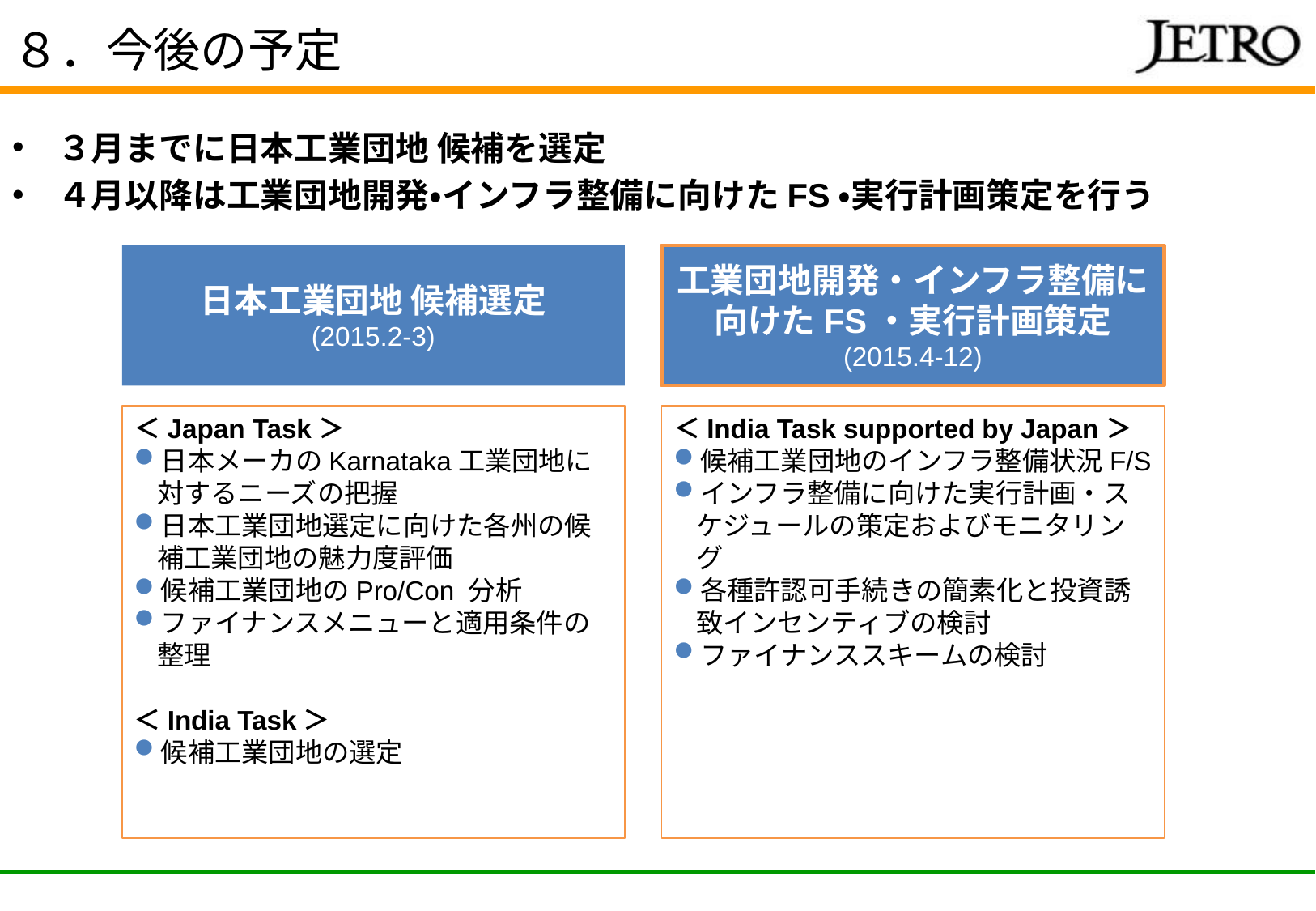

８．今後の予定
３月までに日本工業団地 候補を選定
４月以降は工業団地開発・インフラ整備に向けたFS・実行計画策定を行う
日本工業団地 候補選定
(2015.2-3)
工業団地開発・インフラ整備に
向けたFS・実行計画策定
(2015.4-12)
＜Japan Task＞
日本メーカのKarnataka工業団地に対するニーズの把握
日本工業団地選定に向けた各州の候補工業団地の魅力度評価
候補工業団地のPro/Con 分析
ファイナンスメニューと適用条件の整理

＜India Task＞
候補工業団地の選定
＜India Task supported by Japan＞
候補工業団地のインフラ整備状況F/S
インフラ整備に向けた実行計画・スケジュールの策定およびモニタリング
各種許認可手続きの簡素化と投資誘致インセンティブの検討
ファイナンススキームの検討